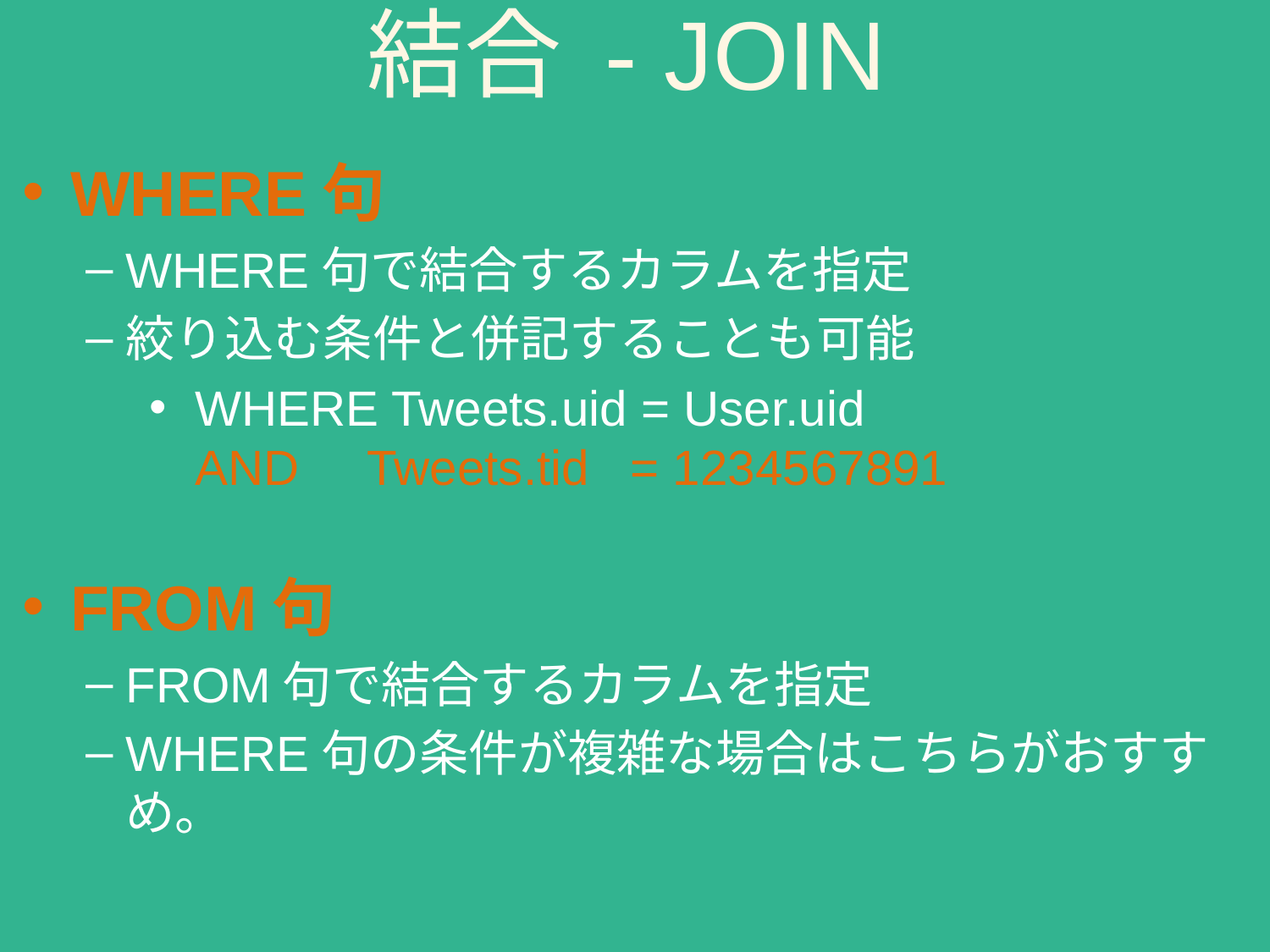

# 結合 - JOIN
WHERE句
WHERE句で結合するカラムを指定
絞り込む条件と併記することも可能
 WHERE Tweets.uid = User.uid
 AND     Tweets.tid   = 1234567891
FROM句
FROM句で結合するカラムを指定
WHERE句の条件が複雑な場合はこちらがおすすめ。